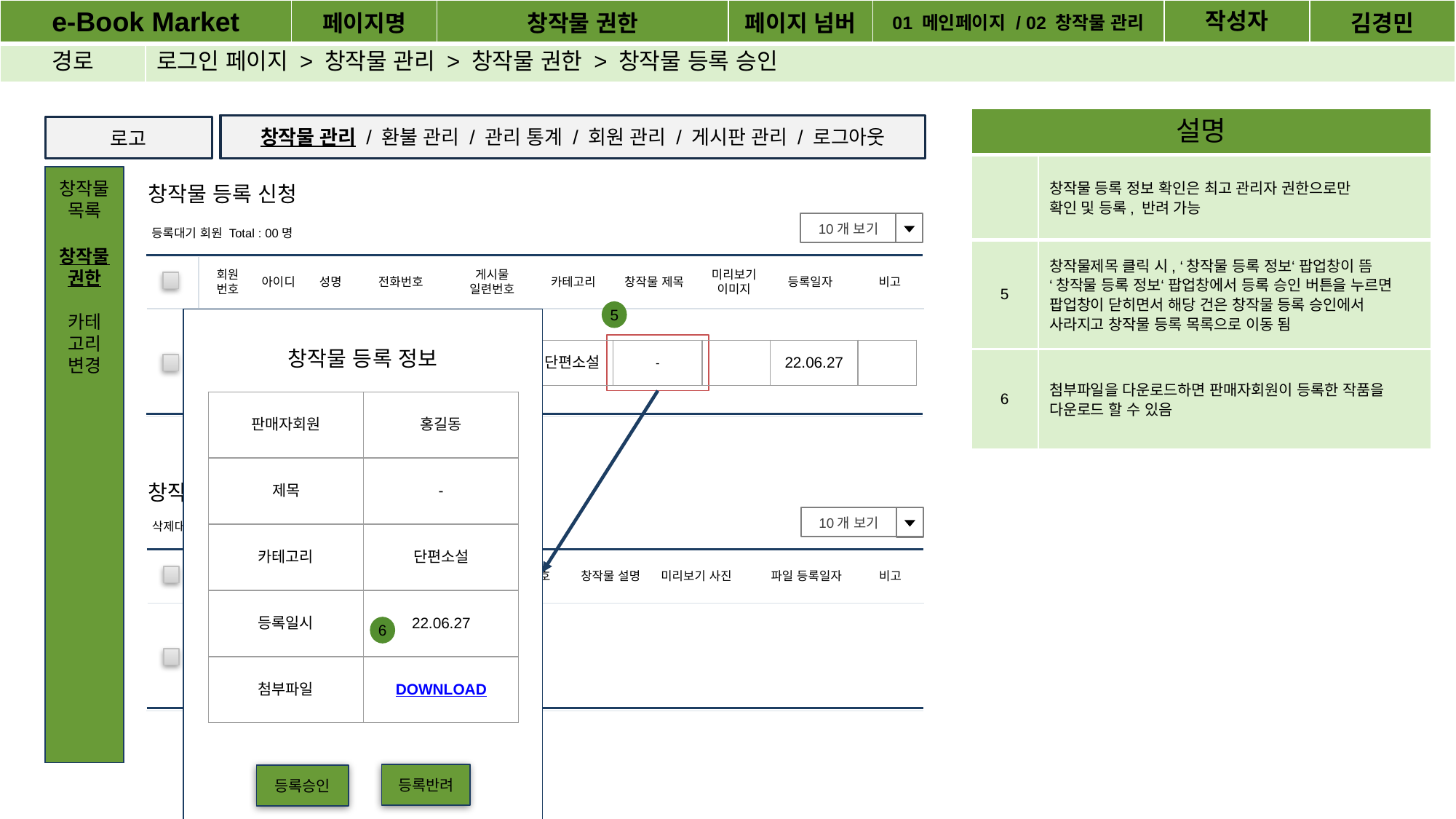

| e-Book Market |  | 페이지명 | 창작물 권한 | 페이지 넘버 | 창작물 관리 | 작성자 | 김경민 |
| --- | --- | --- | --- | --- | --- | --- | --- |
| 경로 | 로그인 > 창작물 관리 > 창작물 권한 |  |  |  |  |  |  |
| e-Book Market |  | 페이지명 | 창작물 권한 | 페이지 넘버 | 01 메인페이지 / 02 창작물 관리 | 작성자 | 김경민 |
| --- | --- | --- | --- | --- | --- | --- | --- |
| 경로 | 로그인 페이지 > 창작물 관리 > 창작물 권한 > 창작물 등록 승인 |  |  |  |  |  |  |
| 설명 |  |
| --- | --- |
|  | 창작물 등록 정보 확인은 최고 관리자 권한으로만 확인 및 등록, 반려 가능 |
| 5 | 창작물제목 클릭 시, ‘창작물 등록 정보‘ 팝업창이 뜸 ‘창작물 등록 정보‘ 팝업창에서 등록 승인 버튼을 누르면 팝업창이 닫히면서 해당 건은 창작물 등록 승인에서 사라지고 창작물 등록 목록으로 이동 됨 |
| 6 | 첨부파일을 다운로드하면 판매자회원이 등록한 작품을 다운로드 할 수 있음 |
창작물 관리 / 환불 관리 / 관리 통계 / 회원 관리 / 게시판 관리 / 로그아웃
창작물 관리 / 환불 관리 / 관리 통계 / 회원 관리 / 게시판 관리 / 로그아웃
로고
로고
창작물 목록

창작물 권한

카테
고리
변경
창작물 목록

창작물 권한

카테
고리
변경
창작물 등록 신청

10개 보기

등록대기 회원 Total : 00명

회원
번호
게시물
일련번호
미리보기 이미지

아이디
성명
전화번호
등록일자
비고
카테고리
창작물 제목
5

창작물 등록 정보

| 02 | hong\*\* | 홍길동 | 010-1234-5678 | 01 | 단편소설 | - |  | 22.06.27 |  |
| --- | --- | --- | --- | --- | --- | --- | --- | --- | --- |

| 판매자회원 | 홍길동 |
| --- | --- |
| 제목 | - |
| 카테고리 | 단편소설 |
| 등록일시 | 22.06.27 |
| 첨부파일 | DOWNLOAD |
창작물 삭제 승인

10개 보기

삭제대기 회원 Total : 00명

회원
번호

아이디
성명
전화번호
게시물 일련번호
창작물 설명
미리보기 사진
파일 등록일자
비고
6

등록반려
등록승인